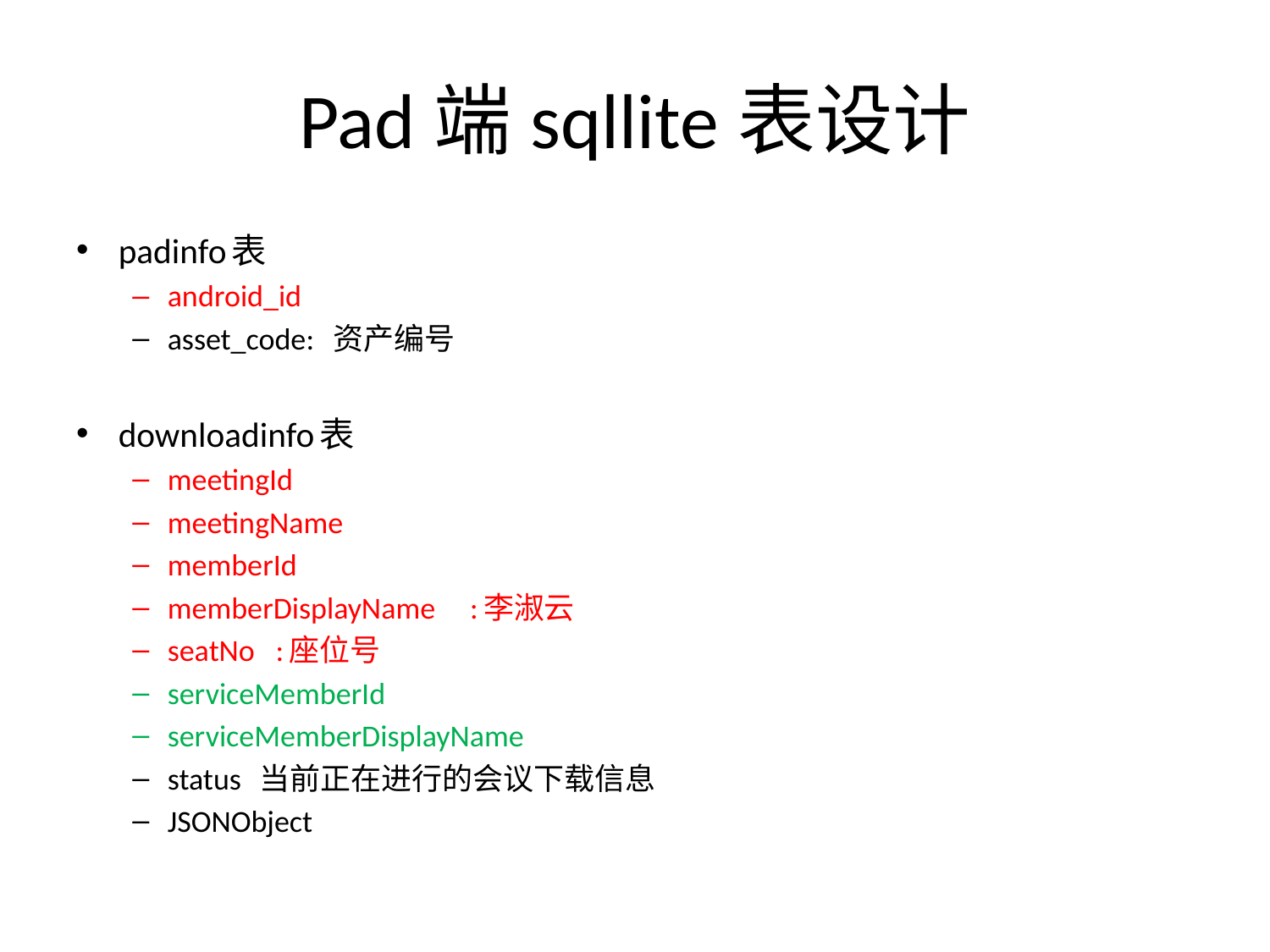

# Pad端sqllite表设计
padinfo表
android_id
asset_code:  资产编号

downloadinfo表
meetingId
meetingName
memberId
memberDisplayName     :李淑云
seatNo   :座位号
serviceMemberId
serviceMemberDisplayName
status  当前正在进行的会议下载信息
JSONObject